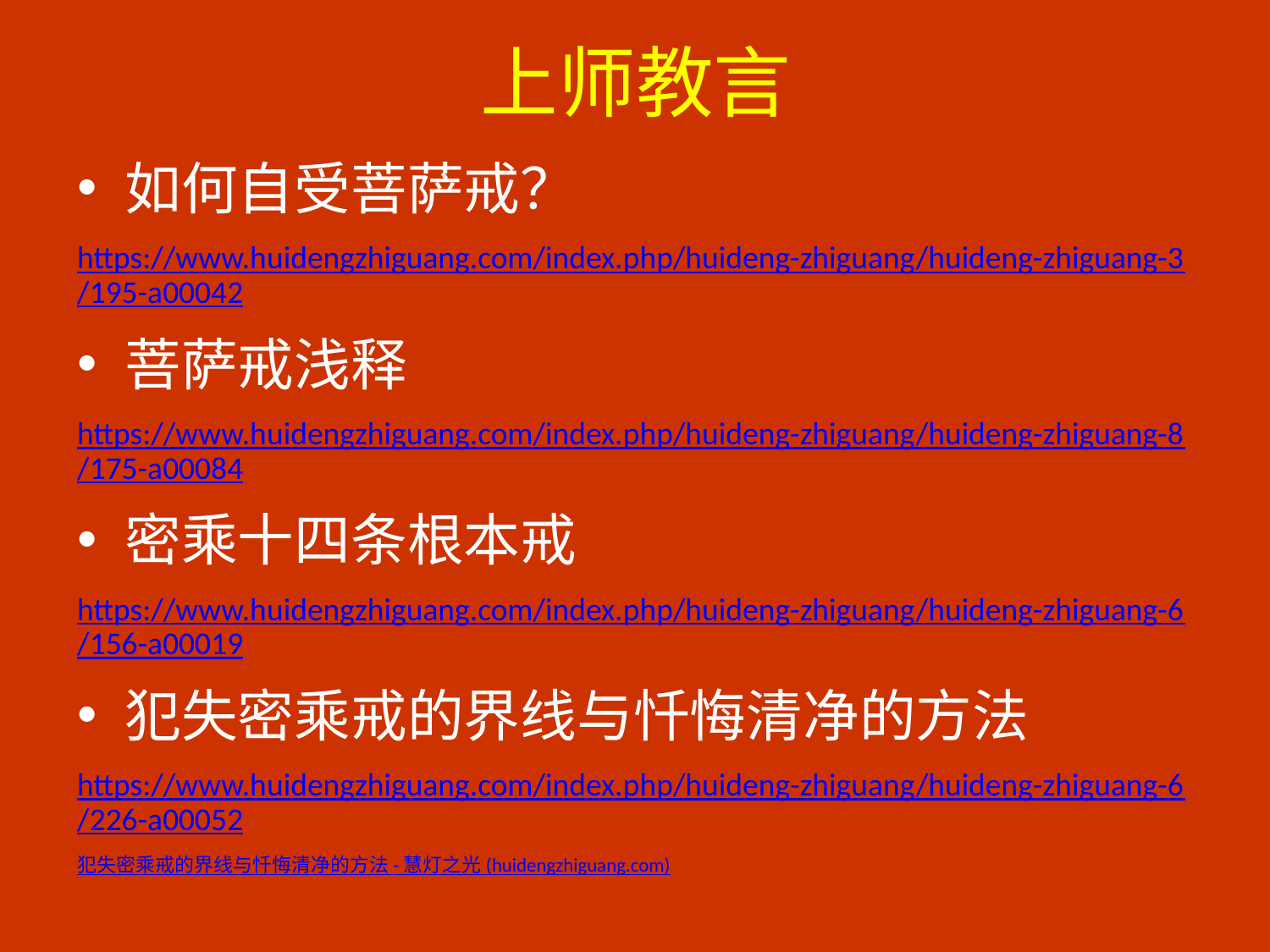

# 上师教言
如何自受菩萨戒？
https://www.huidengzhiguang.com/index.php/huideng-zhiguang/huideng-zhiguang-3/195-a00042
菩萨戒浅释
https://www.huidengzhiguang.com/index.php/huideng-zhiguang/huideng-zhiguang-8/175-a00084
密乘十四条根本戒
https://www.huidengzhiguang.com/index.php/huideng-zhiguang/huideng-zhiguang-6/156-a00019
犯失密乘戒的界线与忏悔清净的方法
https://www.huidengzhiguang.com/index.php/huideng-zhiguang/huideng-zhiguang-6/226-a00052
犯失密乘戒的界线与忏悔清净的方法 - 慧灯之光 (huidengzhiguang.com)